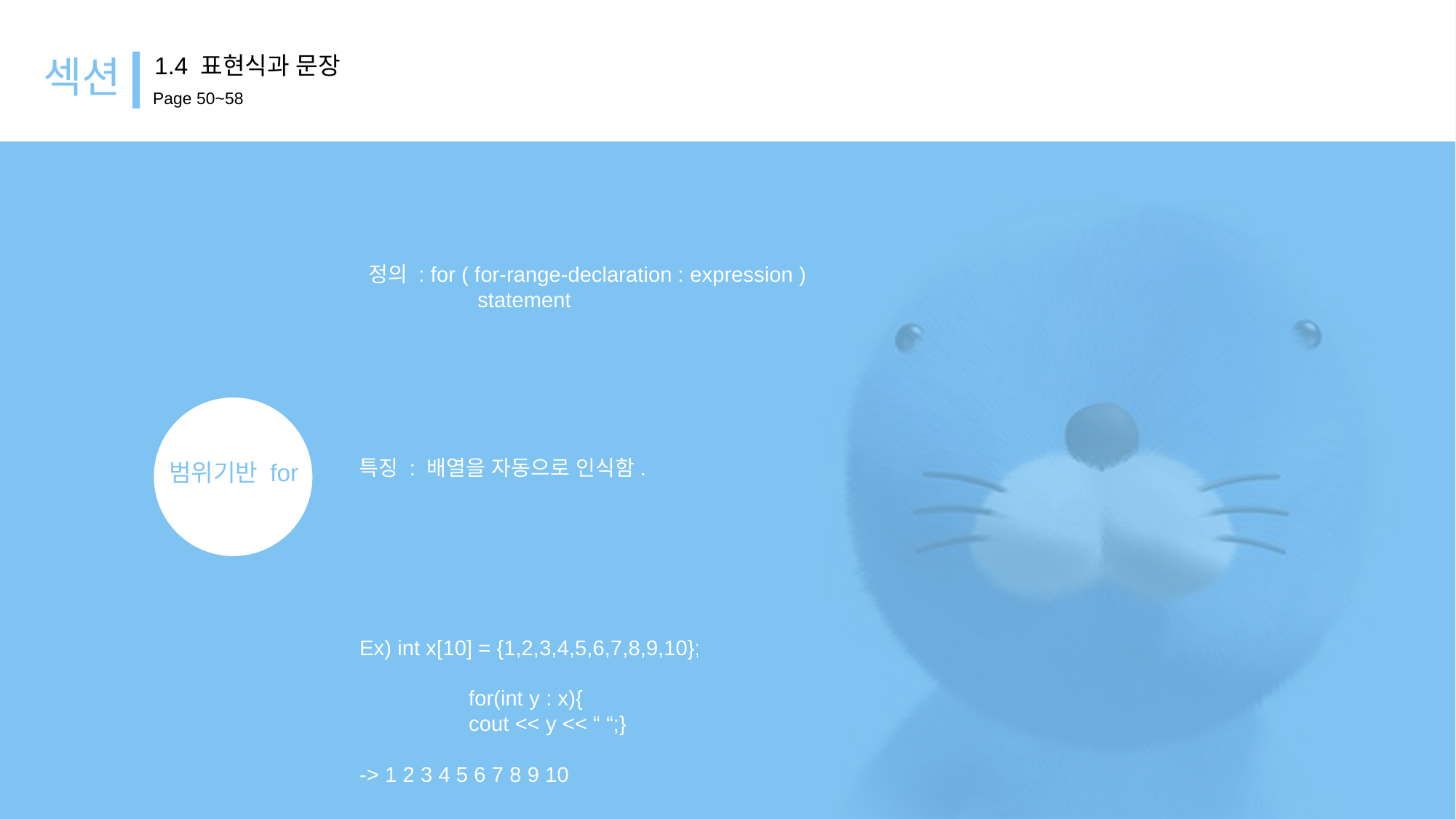

섹션
1.4 표현식과 문장

Page 50~58
정의 : for ( for-range-declaration : expression )
	statement

범위기반 for

특징 : 배열을 자동으로 인식함.
Ex) int x[10] = {1,2,3,4,5,6,7,8,9,10};

	for(int y : x){
	cout << y << “ “;}

-> 1 2 3 4 5 6 7 8 9 10

 지역 변수